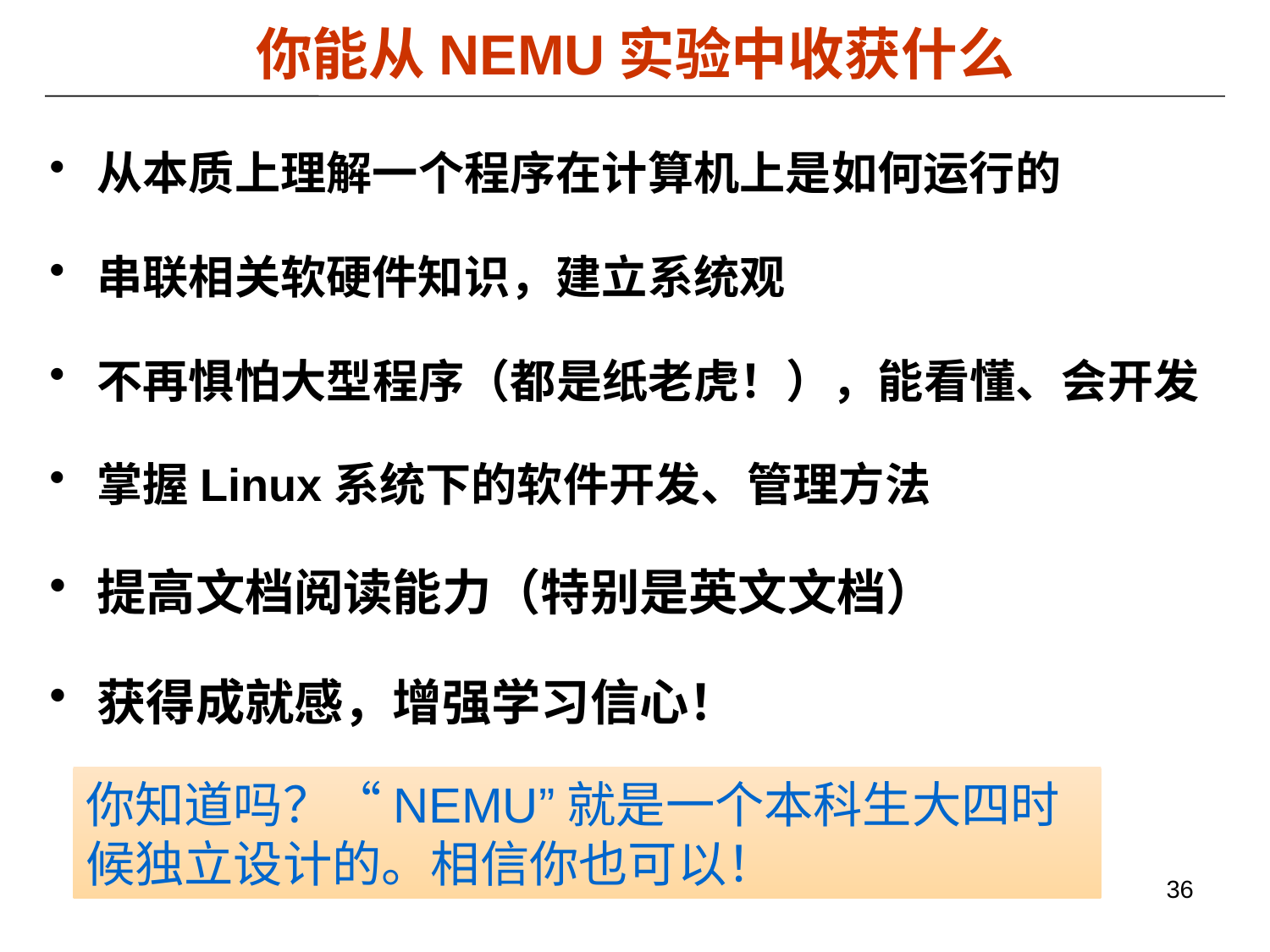

# 你能从NEMU实验中收获什么
从本质上理解一个程序在计算机上是如何运行的
串联相关软硬件知识，建立系统观
不再惧怕大型程序（都是纸老虎！），能看懂、会开发
掌握Linux系统下的软件开发、管理方法
提高文档阅读能力（特别是英文文档）
获得成就感，增强学习信心！
你知道吗？“NEMU”就是一个本科生大四时候独立设计的。相信你也可以！
36